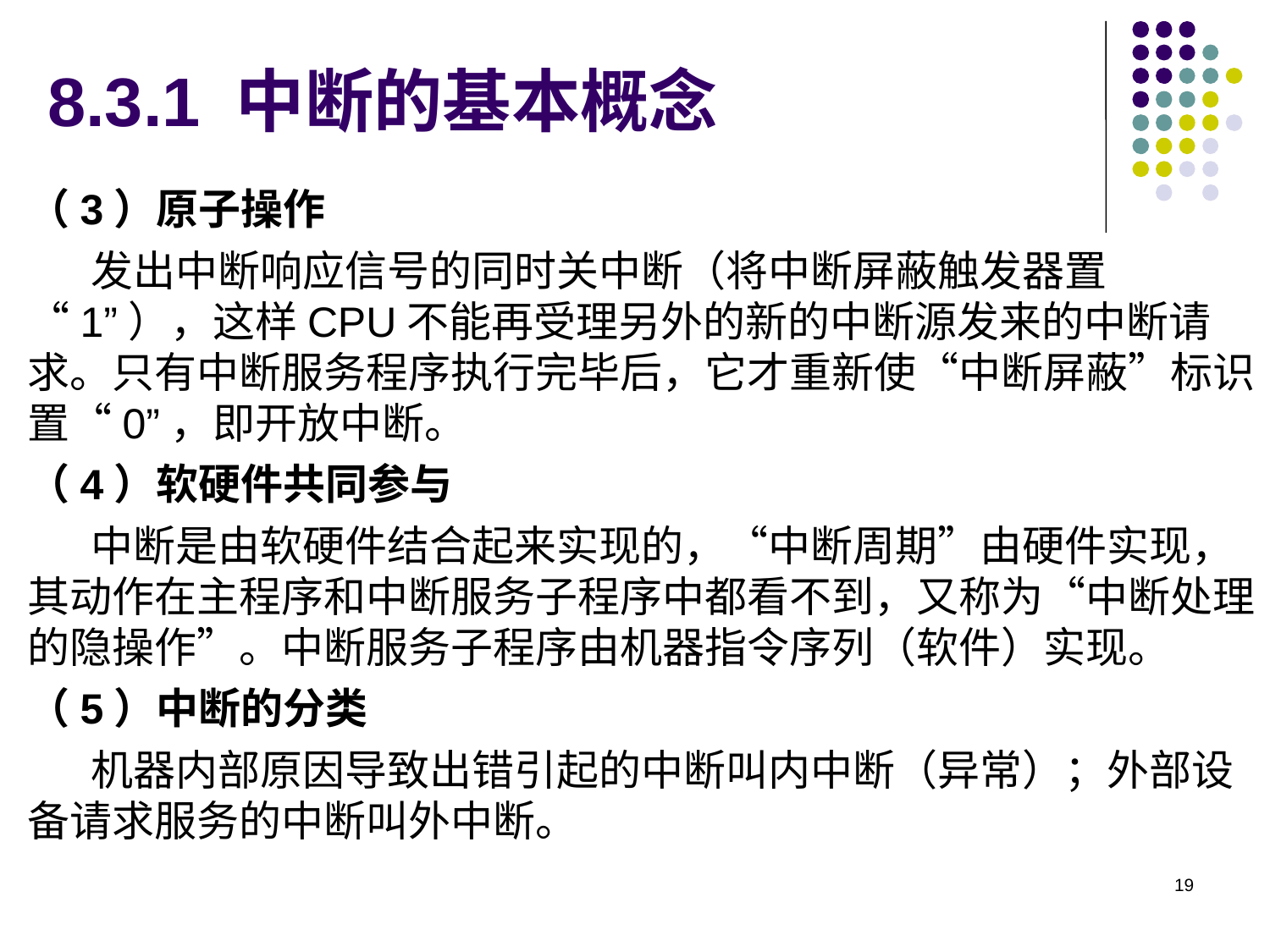

# 8.3.1 中断的基本概念
（3）原子操作
发出中断响应信号的同时关中断（将中断屏蔽触发器置“1”），这样CPU不能再受理另外的新的中断源发来的中断请求。只有中断服务程序执行完毕后，它才重新使“中断屏蔽”标识置“0”，即开放中断。
（4）软硬件共同参与
中断是由软硬件结合起来实现的，“中断周期”由硬件实现，其动作在主程序和中断服务子程序中都看不到，又称为“中断处理的隐操作”。中断服务子程序由机器指令序列（软件）实现。
（5）中断的分类
机器内部原因导致出错引起的中断叫内中断（异常）；外部设备请求服务的中断叫外中断。
19